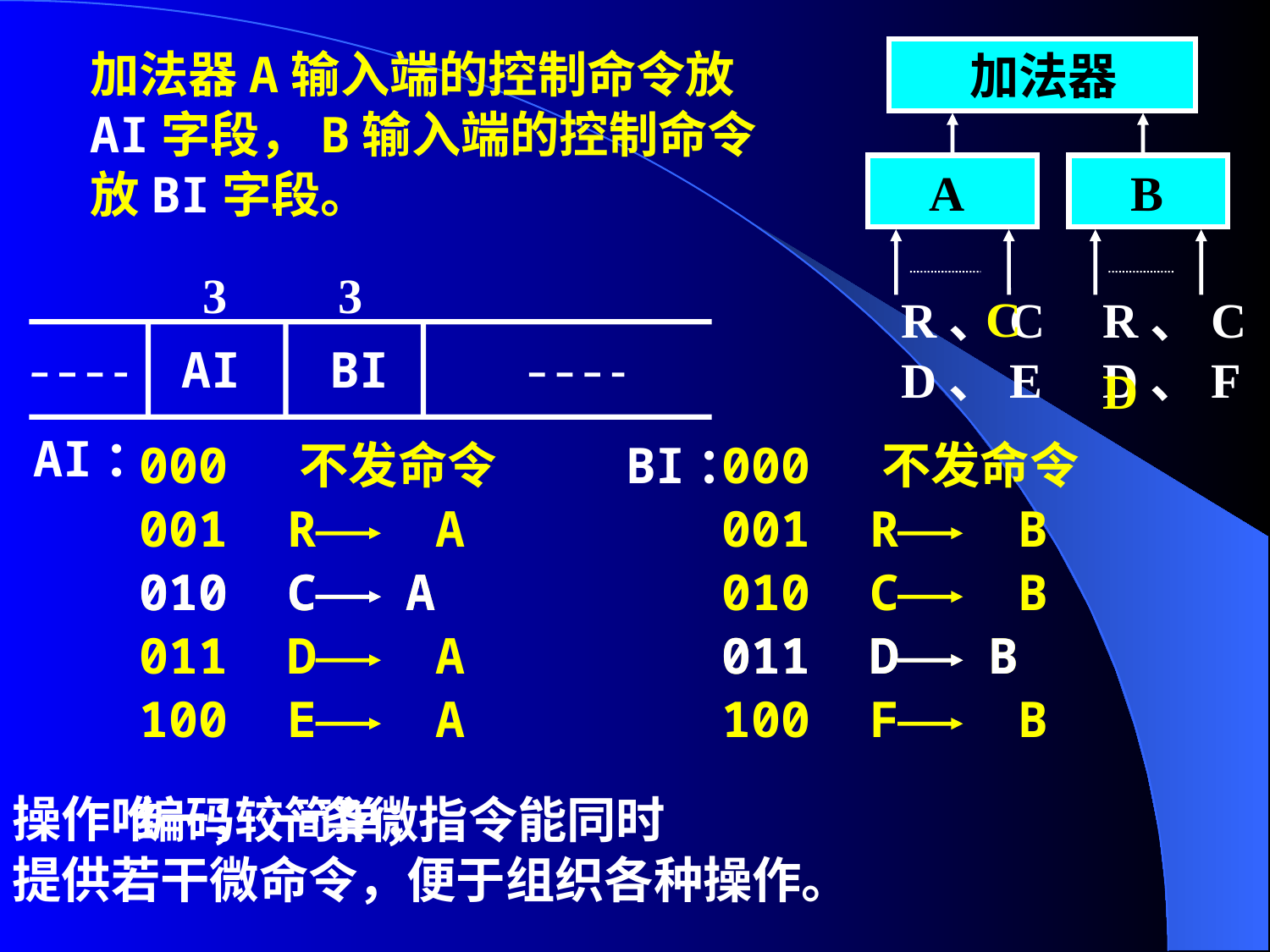

加法器

    A

    B

R、C
D、E
R、C
D、F
加法器A输入端的控制命令放
AI字段，B输入端的控制命令
放BI字段。
3         3

AI   BI

C
D
AI：
BI：
000  不发命令
001  R    A

010  C   A

011  D    A

100  E    A

000  不发命令
001  R    B

010  C    B

011  D   B

100  F    B

010  C   A

011  D   B

操作唯一；
          编码较简单；
                      一条微指令能同时
提供若干微命令，便于组织各种操作。